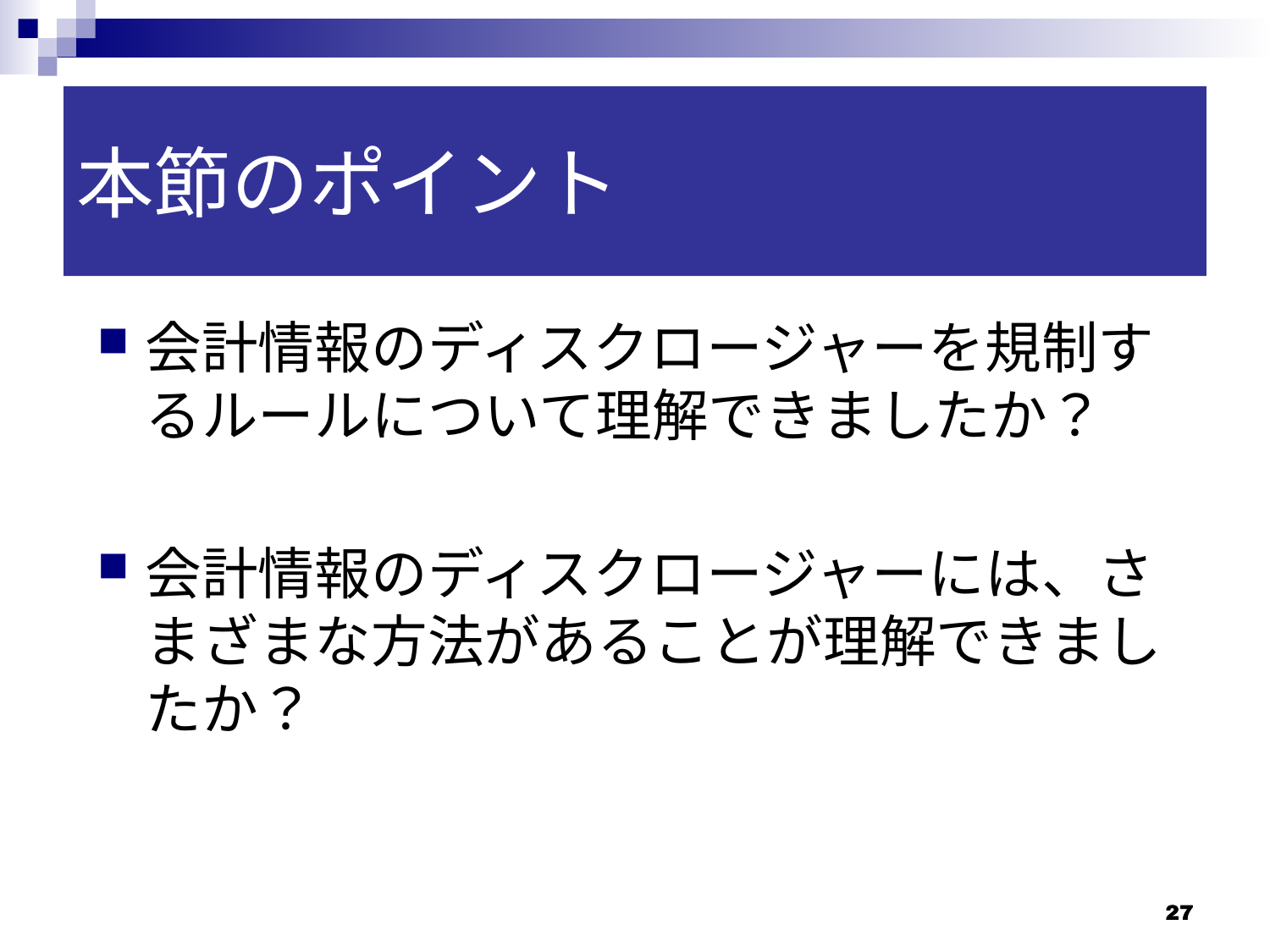

本節のポイント
会計情報のディスクロージャーを規制するルールについて理解できましたか？

会計情報のディスクロージャーには、さまざまな方法があることが理解できましたか？
27
27